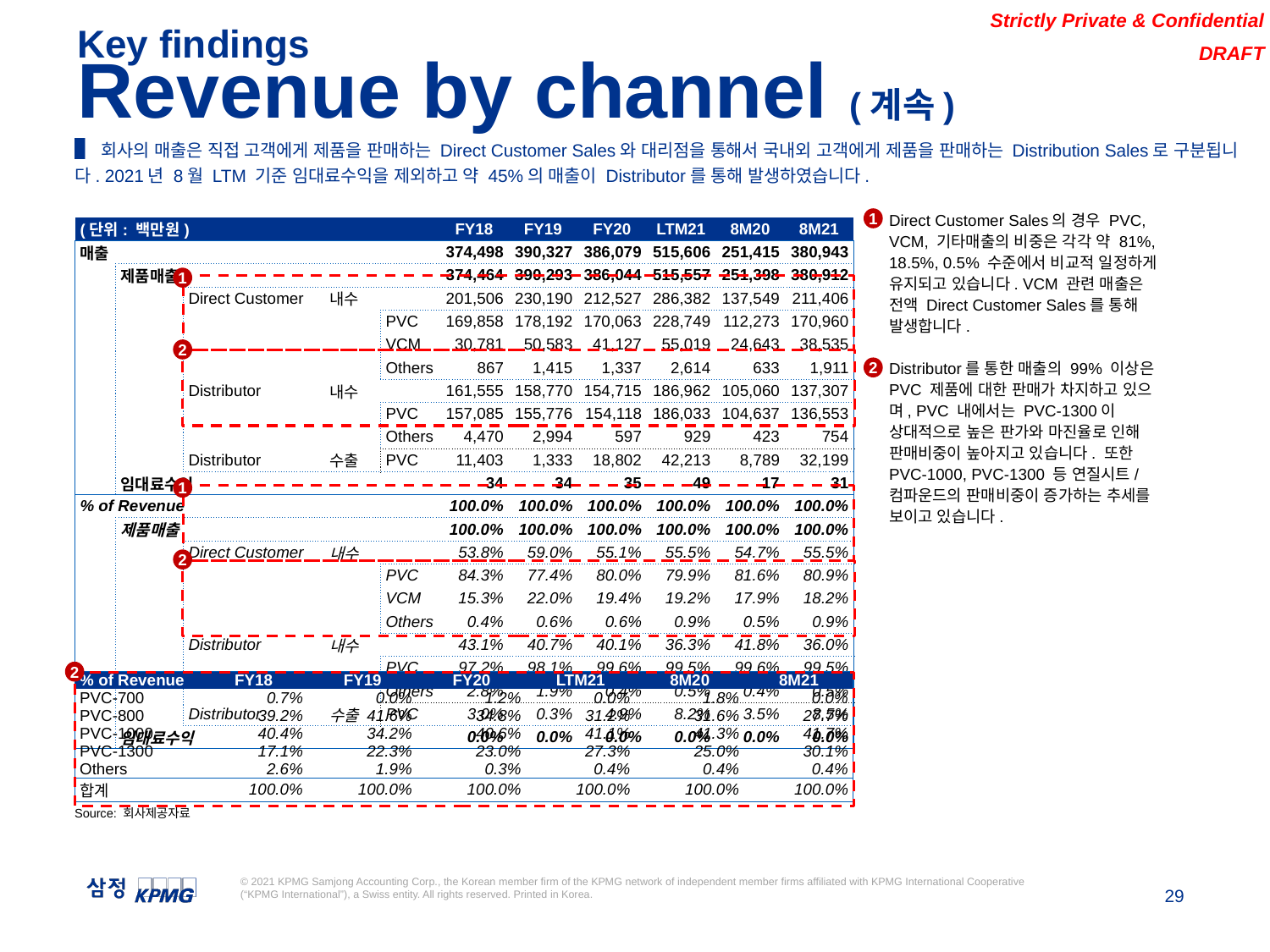

Key findings
Revenue by channel (계속)
▌회사의 매출은 직접 고객에게 제품을 판매하는 Direct Customer Sales와 대리점을 통해서 국내외 고객에게 제품을 판매하는 Distribution Sales로 구분됩니다. 2021년 8월 LTM 기준 임대료수익을 제외하고 약 45%의 매출이 Distributor를 통해 발생하였습니다.

1
Direct Customer Sales의 경우 PVC, VCM, 기타매출의 비중은 각각 약 81%, 18.5%, 0.5% 수준에서 비교적 일정하게 유지되고 있습니다. VCM 관련 매출은 전액 Direct Customer Sales를 통해 발생합니다.

Distributor를 통한 매출의 99% 이상은 PVC 제품에 대한 판매가 차지하고 있으며, PVC 내에서는 PVC-1300이 상대적으로 높은 판가와 마진율로 인해 판매비중이 높아지고 있습니다. 또한 PVC-1000, PVC-1300 등 연질시트/컴파운드의 판매비중이 증가하는 추세를 보이고 있습니다.

| (단위: 백만원) |  |  |  |  | FY18 | FY19 | FY20 | LTM21 | 8M20 | 8M21 |
| --- | --- | --- | --- | --- | --- | --- | --- | --- | --- | --- |
| 매출 |  |  |  |  | 374,498 | 390,327 | 386,079 | 515,606 | 251,415 | 380,943 |
|  | 제품매출 |  |  |  | 374,464 | 390,293 | 386,044 | 515,557 | 251,398 | 380,912 |
|  |  | Direct Customer | 내수 |  | 201,506 | 230,190 | 212,527 | 286,382 | 137,549 | 211,406 |
|  |  |  |  | PVC | 169,858 | 178,192 | 170,063 | 228,749 | 112,273 | 170,960 |
|  |  |  |  | VCM | 30,781 | 50,583 | 41,127 | 55,019 | 24,643 | 38,535 |
|  |  |  |  | Others | 867 | 1,415 | 1,337 | 2,614 | 633 | 1,911 |
|  |  | Distributor | 내수 |  | 161,555 | 158,770 | 154,715 | 186,962 | 105,060 | 137,307 |
|  |  |  |  | PVC | 157,085 | 155,776 | 154,118 | 186,033 | 104,637 | 136,553 |
|  |  |  |  | Others | 4,470 | 2,994 | 597 | 929 | 423 | 754 |
|  |  | Distributor | 수출 | PVC | 11,403 | 1,333 | 18,802 | 42,213 | 8,789 | 32,199 |
|  | 임대료수익 |  |  |  | 34 | 34 | 35 | 49 | 17 | 31 |
| % of Revenue |  |  |  |  | 100.0% | 100.0% | 100.0% | 100.0% | 100.0% | 100.0% |
|  | 제품매출 |  |  |  | 100.0% | 100.0% | 100.0% | 100.0% | 100.0% | 100.0% |
|  |  | Direct Customer | 내수 |  | 53.8% | 59.0% | 55.1% | 55.5% | 54.7% | 55.5% |
|  |  |  |  | PVC | 84.3% | 77.4% | 80.0% | 79.9% | 81.6% | 80.9% |
|  |  |  |  | VCM | 15.3% | 22.0% | 19.4% | 19.2% | 17.9% | 18.2% |
|  |  |  |  | Others | 0.4% | 0.6% | 0.6% | 0.9% | 0.5% | 0.9% |
|  |  | Distributor | 내수 |  | 43.1% | 40.7% | 40.1% | 36.3% | 41.8% | 36.0% |
|  |  |  |  | PVC | 97.2% | 98.1% | 99.6% | 99.5% | 99.6% | 99.5% |
|  |  |  |  | Others | 2.8% | 1.9% | 0.4% | 0.5% | 0.4% | 0.5% |
|  |  | Distributor | 수출 | PVC | 3.0% | 0.3% | 4.9% | 8.2% | 3.5% | 8.5% |
|  | 임대료수익 |  |  |  | 0.0% | 0.0% | 0.0% | 0.0% | 0.0% | 0.0% |
1

2

2
1

2

2
| % of Revenue | FY18 | FY19 | FY20 | LTM21 | 8M20 | 8M21 |
| --- | --- | --- | --- | --- | --- | --- |
| PVC-700 | 0.7% | 0.0% | 1.2% | 0.0% | 1.8% | 0.0% |
| PVC-800 | 39.2% | 41.6% | 34.8% | 31.2% | 31.6% | 27.7% |
| PVC-1000 | 40.4% | 34.2% | 40.6% | 41.1% | 41.3% | 41.7% |
| PVC-1300 | 17.1% | 22.3% | 23.0% | 27.3% | 25.0% | 30.1% |
| Others | 2.6% | 1.9% | 0.3% | 0.4% | 0.4% | 0.4% |
| 합계 | 100.0% | 100.0% | 100.0% | 100.0% | 100.0% | 100.0% |

Source: 회사제공자료